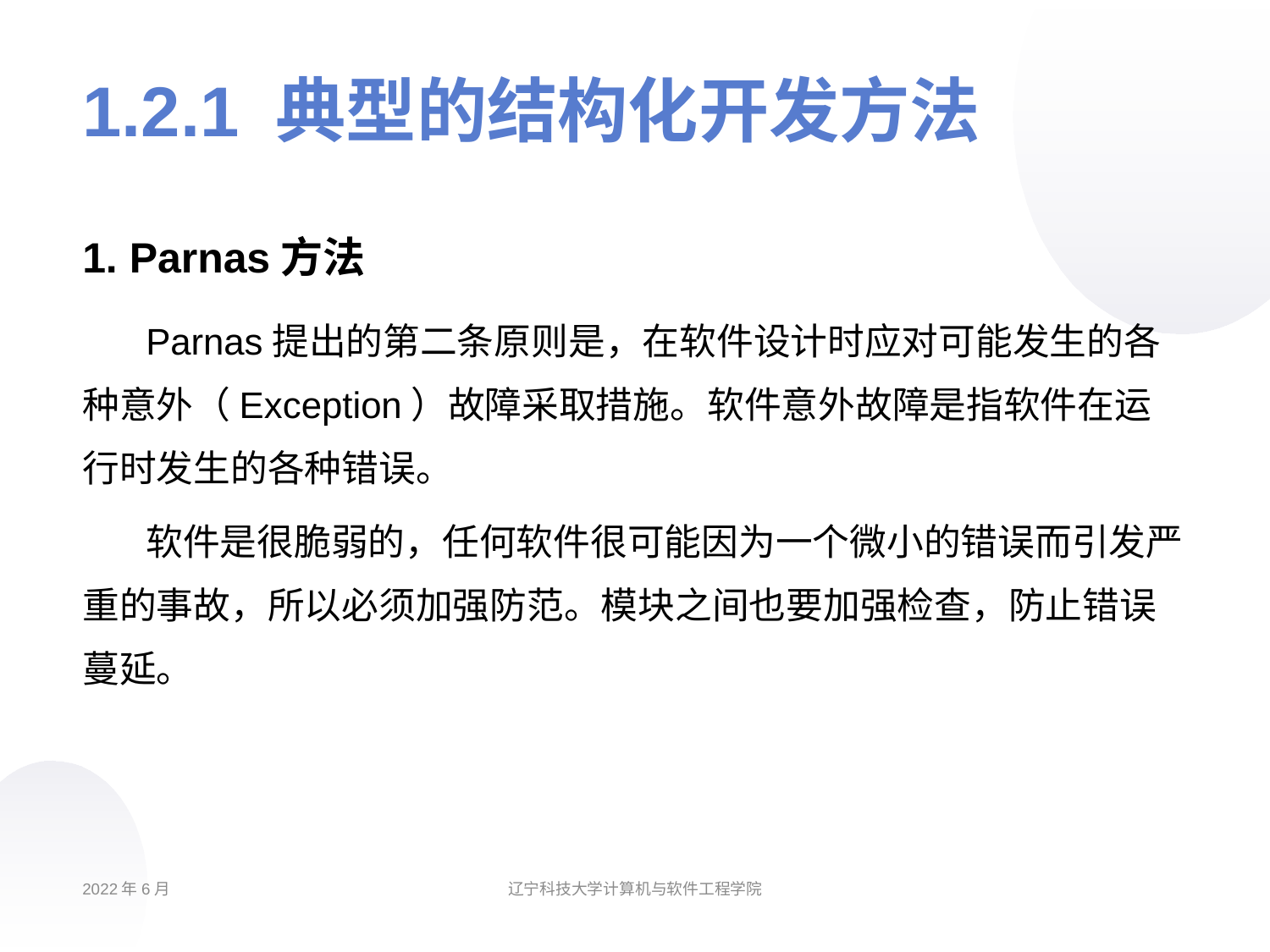

# 1.2.1 典型的结构化开发方法
1. Parnas方法
Parnas提出的第二条原则是，在软件设计时应对可能发生的各种意外（Exception）故障采取措施。软件意外故障是指软件在运行时发生的各种错误。
软件是很脆弱的，任何软件很可能因为一个微小的错误而引发严重的事故，所以必须加强防范。模块之间也要加强检查，防止错误蔓延。

2022年6月
辽宁科技大学计算机与软件工程学院
81